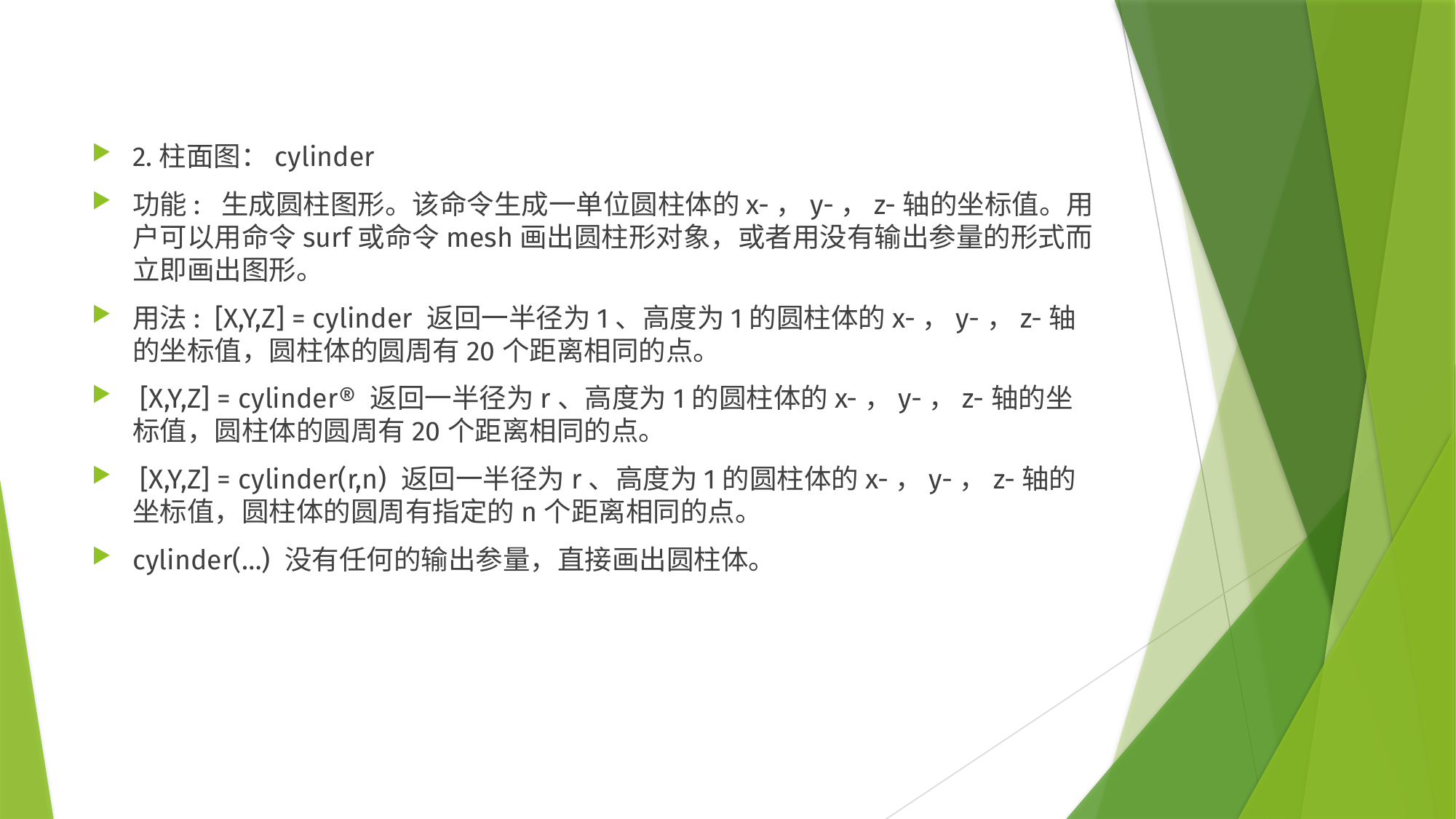

2.柱面图：cylinder
功能:  生成圆柱图形。该命令生成一单位圆柱体的x-，y-，z-轴的坐标值。用户可以用命令surf或命令mesh画出圆柱形对象，或者用没有输出参量的形式而立即画出图形。
用法:  [X,Y,Z] = cylinder 返回一半径为1、高度为1的圆柱体的x-，y-，z-轴的坐标值，圆柱体的圆周有20个距离相同的点。
 [X,Y,Z] = cylinder® 返回一半径为r、高度为1的圆柱体的x-，y-，z-轴的坐标值，圆柱体的圆周有20个距离相同的点。
 [X,Y,Z] = cylinder(r,n) 返回一半径为r、高度为1的圆柱体的x-，y-，z-轴的坐标值，圆柱体的圆周有指定的n个距离相同的点。
cylinder(…) 没有任何的输出参量，直接画出圆柱体。